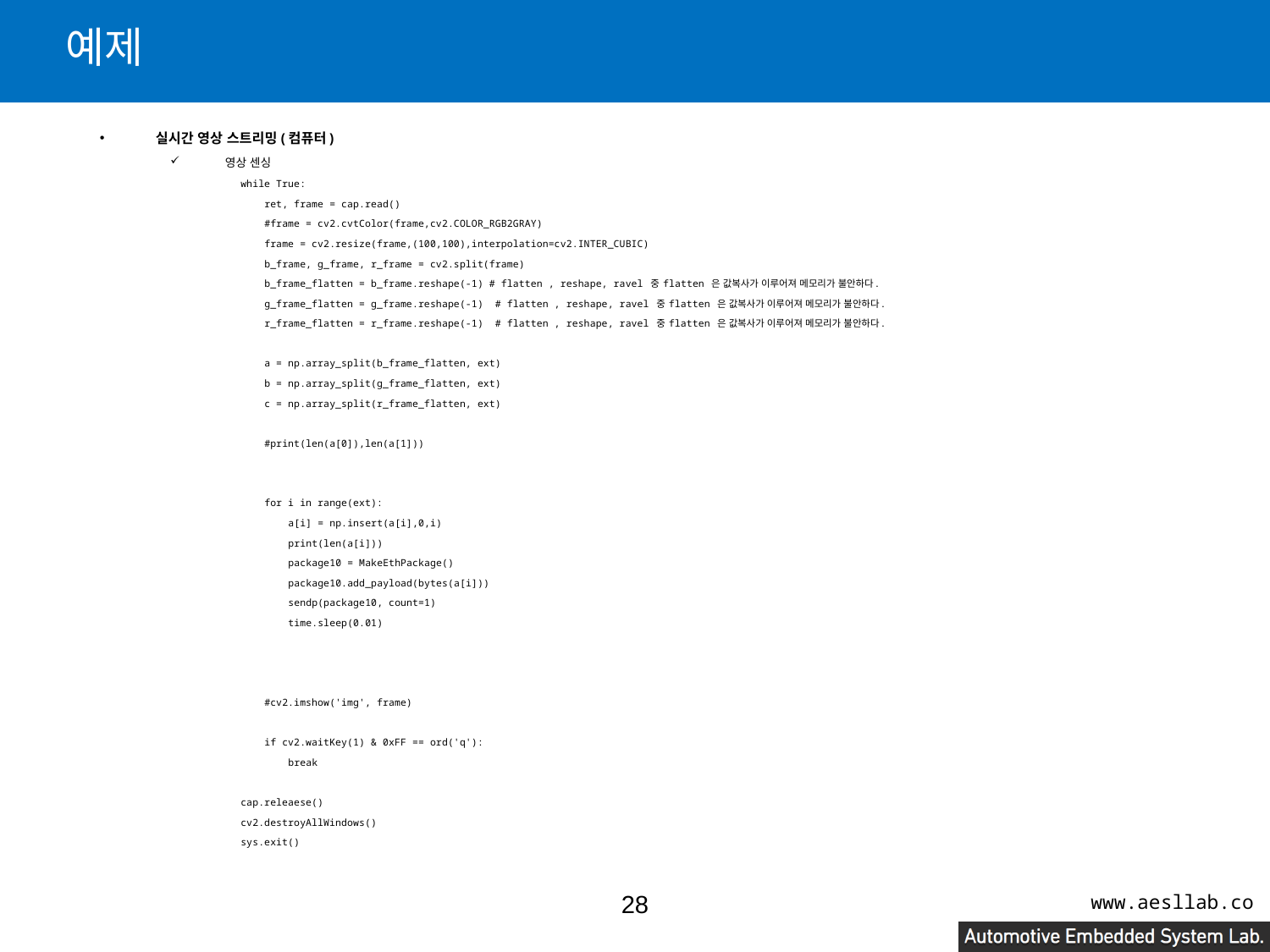

# 예제
실시간 영상 스트리밍(컴퓨터)
영상 센싱
while True:
    ret, frame = cap.read()
    #frame = cv2.cvtColor(frame,cv2.COLOR_RGB2GRAY)
    frame = cv2.resize(frame,(100,100),interpolation=cv2.INTER_CUBIC)
    b_frame, g_frame, r_frame = cv2.split(frame)
    b_frame_flatten = b_frame.reshape(-1) # flatten , reshape, ravel 중 flatten 은 값복사가 이루어져 메모리가 불안하다.
    g_frame_flatten = g_frame.reshape(-1)  # flatten , reshape, ravel 중 flatten 은 값복사가 이루어져 메모리가 불안하다.
    r_frame_flatten = r_frame.reshape(-1)  # flatten , reshape, ravel 중 flatten 은 값복사가 이루어져 메모리가 불안하다.

    a = np.array_split(b_frame_flatten, ext)
    b = np.array_split(g_frame_flatten, ext)
    c = np.array_split(r_frame_flatten, ext)

    #print(len(a[0]),len(a[1]))

    for i in range(ext):
        a[i] = np.insert(a[i],0,i)
        print(len(a[i]))
        package10 = MakeEthPackage()
        package10.add_payload(bytes(a[i]))
        sendp(package10, count=1)
        time.sleep(0.01)

    #cv2.imshow('img', frame)

    if cv2.waitKey(1) & 0xFF == ord('q'):
        break

cap.releaese()
cv2.destroyAllWindows()
sys.exit()

28